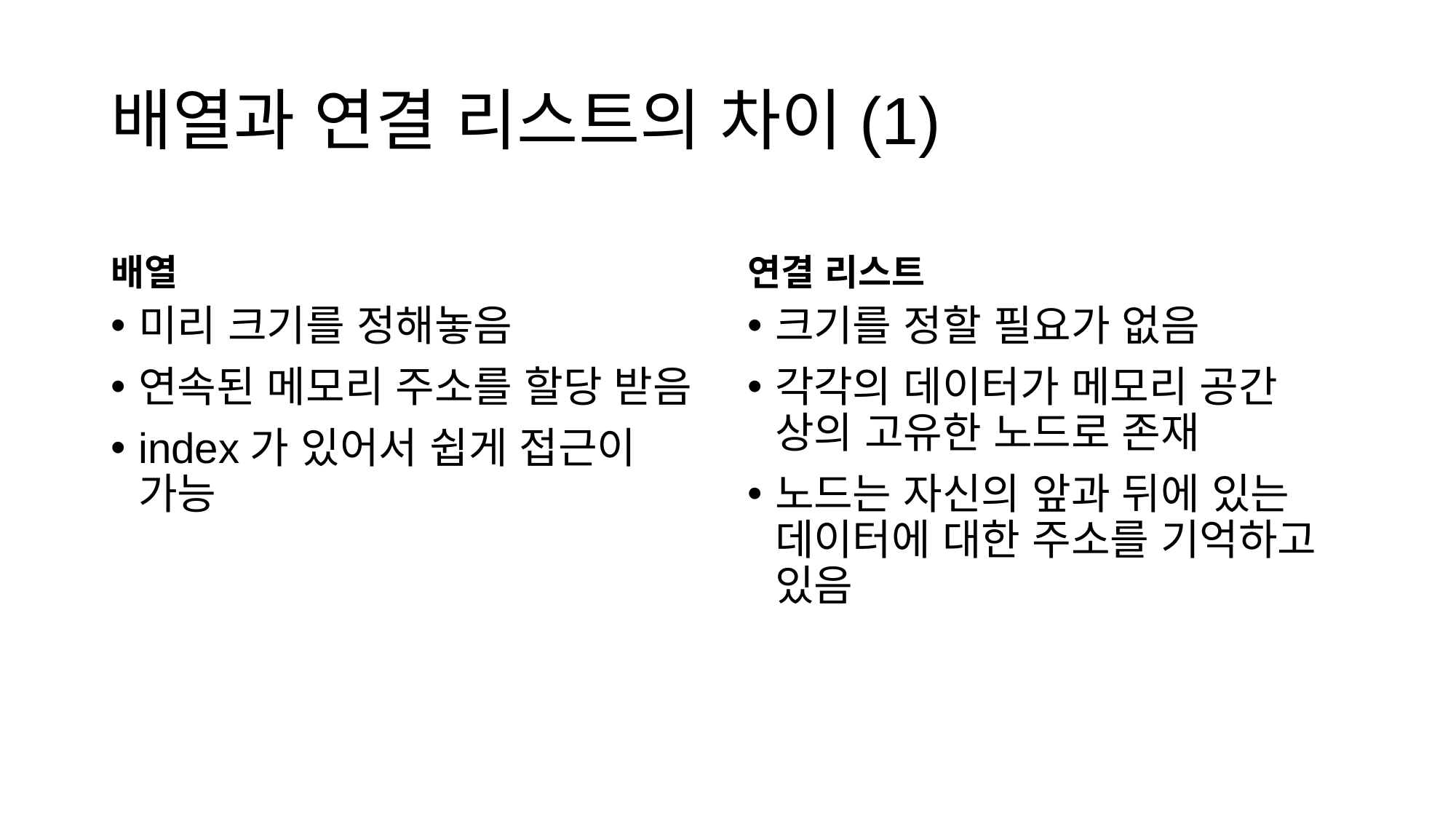

# 배열과 연결 리스트의 차이(1)
배열
연결 리스트
미리 크기를 정해놓음
연속된 메모리 주소를 할당 받음
index가 있어서 쉽게 접근이 가능
크기를 정할 필요가 없음
각각의 데이터가 메모리 공간 상의 고유한 노드로 존재
노드는 자신의 앞과 뒤에 있는 데이터에 대한 주소를 기억하고 있음